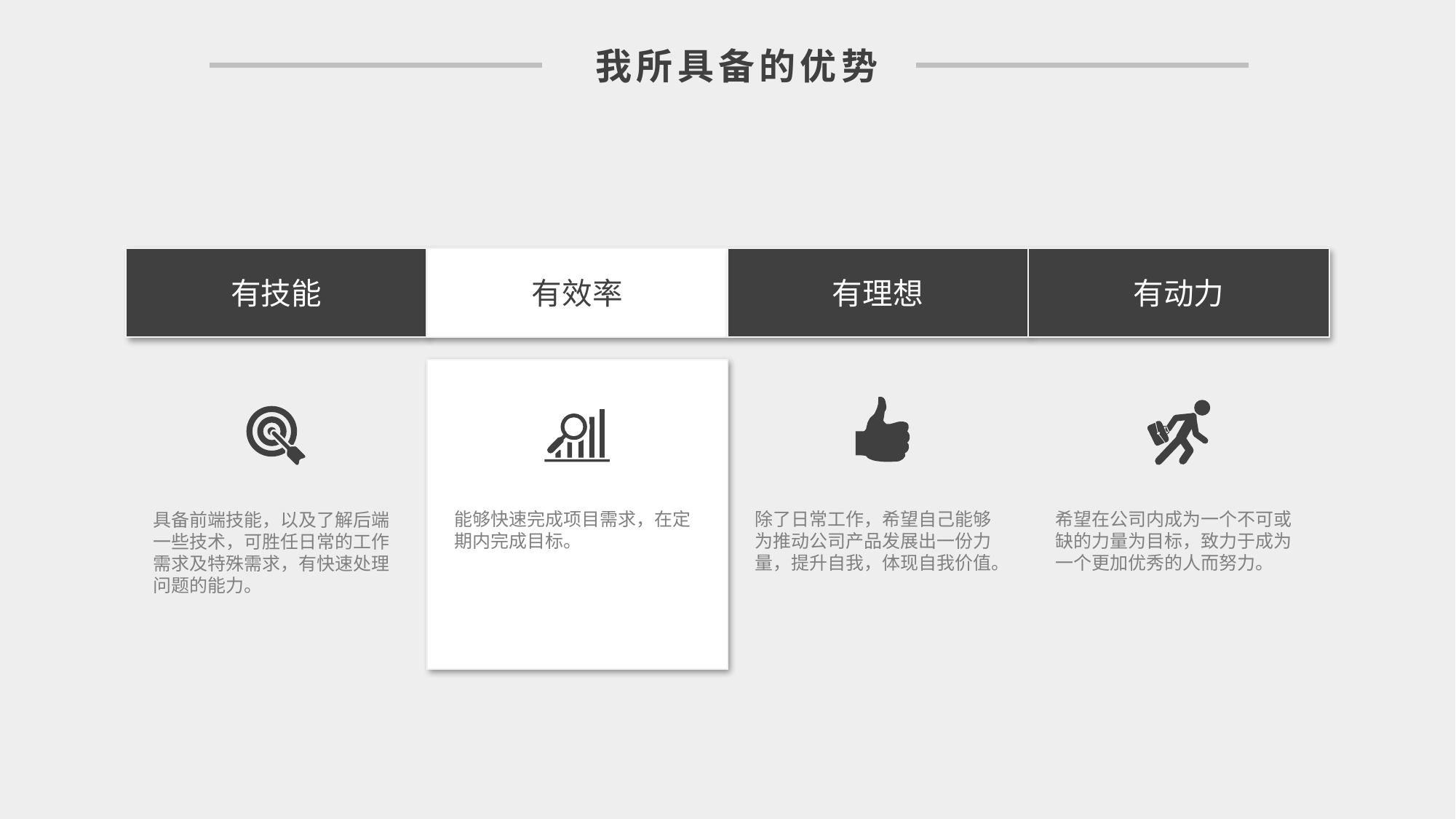

我所具备的优势

有技能
有效率
有理想
有动力

能够快速完成项目需求，在定期内完成目标。

希望在公司内成为一个不可或缺的力量为目标，致力于成为一个更加优秀的人而努力。

除了日常工作，希望自己能够为推动公司产品发展出一份力量，提升自我，体现自我价值。
具备前端技能，以及了解后端一些技术，可胜任日常的工作需求及特殊需求，有快速处理问题的能力。